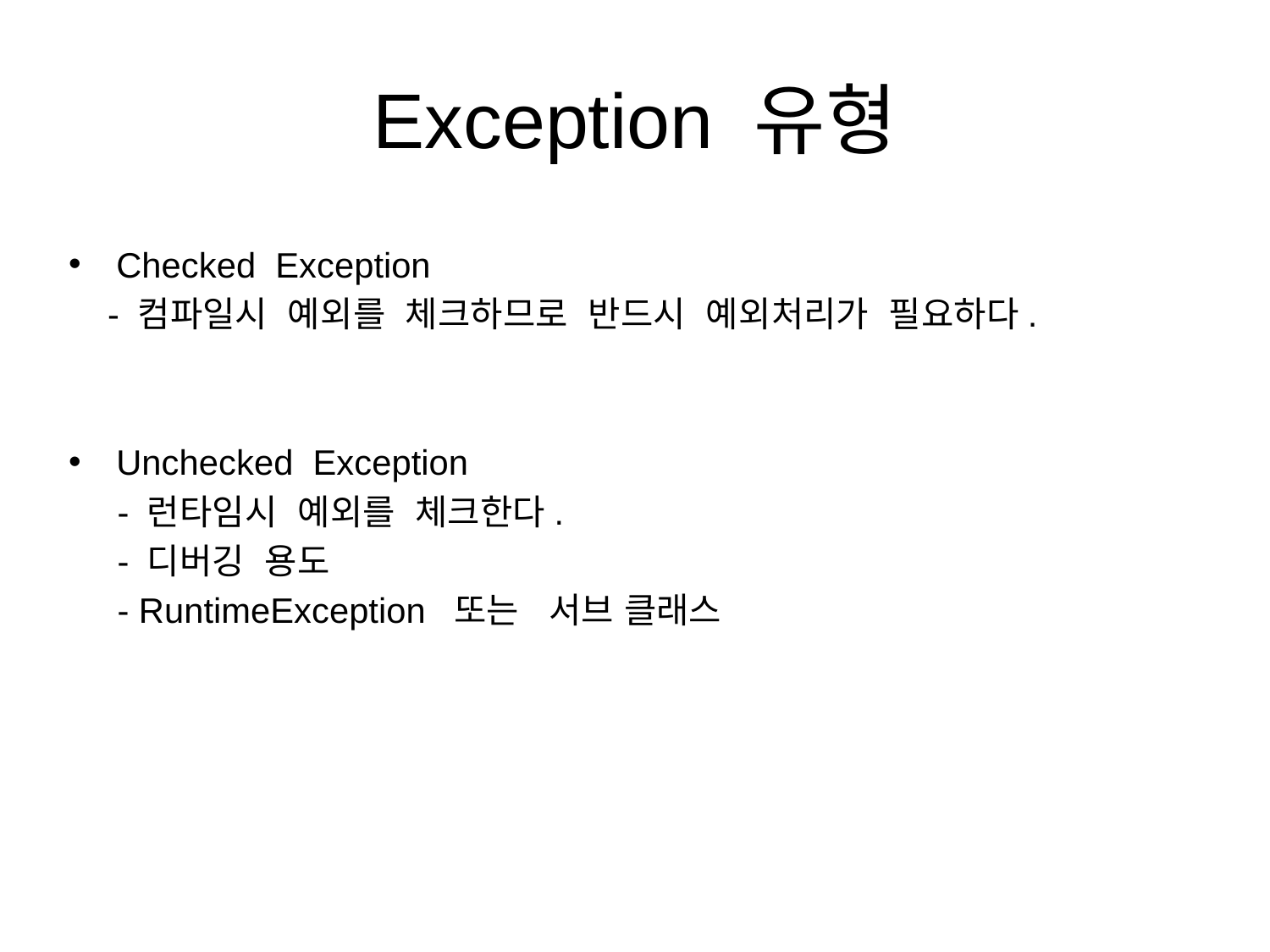

# Exception 유형
Checked  Exception
    - 컴파일시  예외를  체크하므로  반드시  예외처리가  필요하다.

Unchecked  Exception
     - 런타임시  예외를  체크한다.
     - 디버깅  용도
     - RuntimeException  또는   서브 클래스